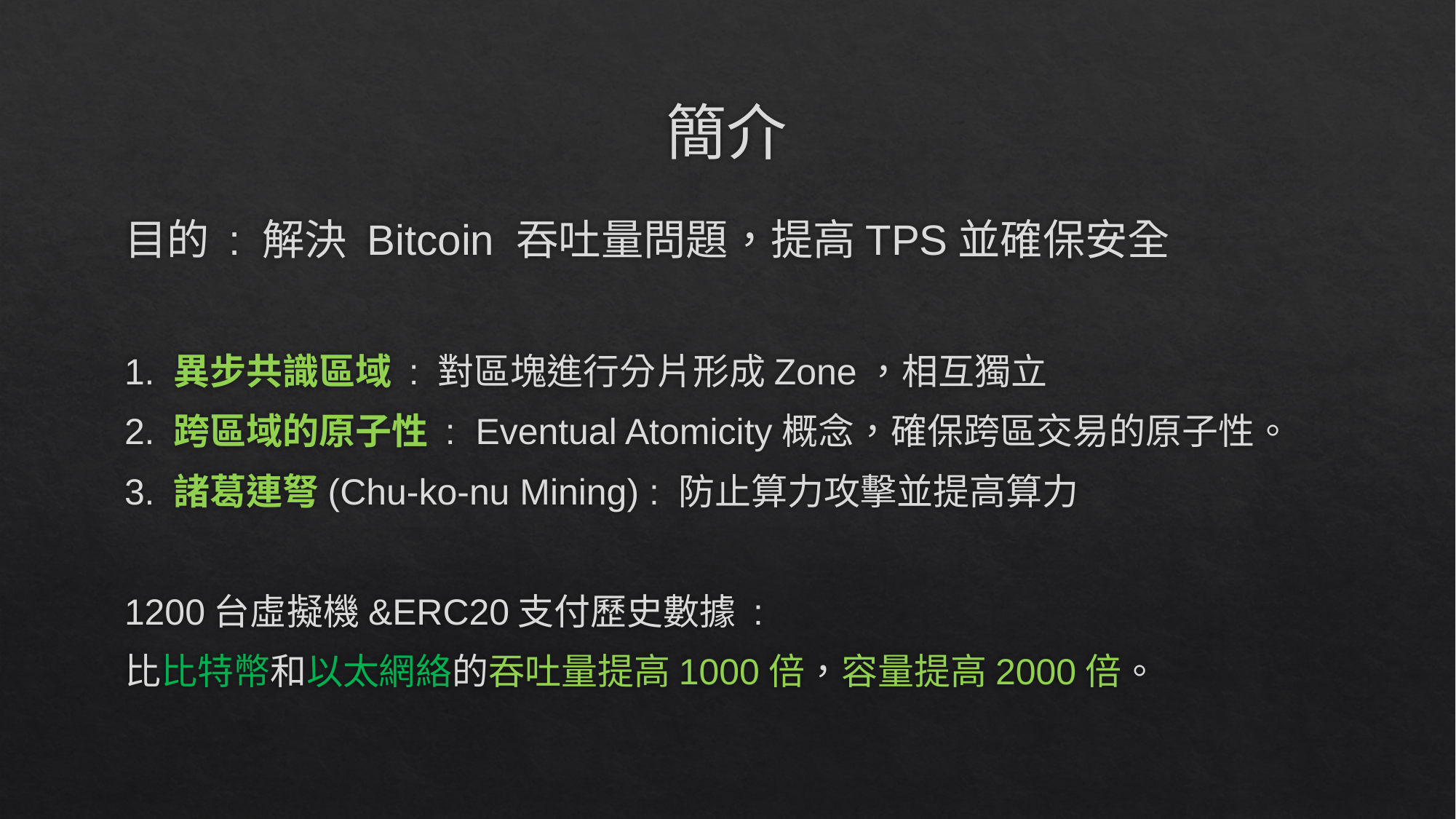

# 簡介
目的 : 解決 Bitcoin 吞吐量問題，提高TPS並確保安全

1. 異步共識區域 : 對區塊進行分片形成Zone，相互獨立
2. 跨區域的原子性 :  Eventual Atomicity概念，確保跨區交易的原子性。
3. 諸葛連弩(Chu-ko-nu Mining) : 防止算力攻擊並提高算力

1200台虛擬機&ERC20支付歷史數據 :
比比特幣和以太網絡的吞吐量提高1000倍，容量提高2000倍。